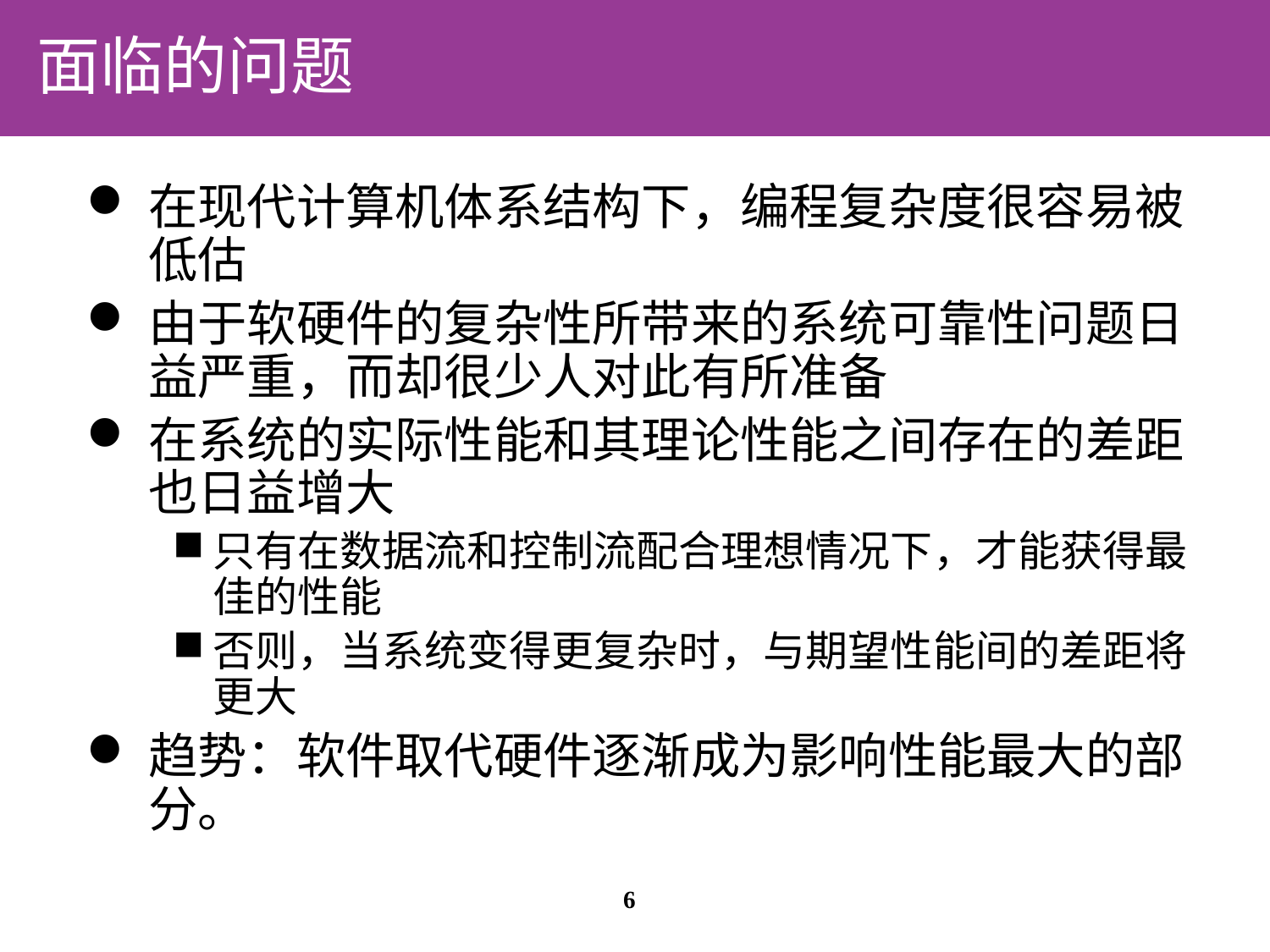

面临的问题
在现代计算机体系结构下，编程复杂度很容易被低估
由于软硬件的复杂性所带来的系统可靠性问题日益严重，而却很少人对此有所准备
在系统的实际性能和其理论性能之间存在的差距也日益增大
只有在数据流和控制流配合理想情况下，才能获得最佳的性能
否则，当系统变得更复杂时，与期望性能间的差距将更大
趋势：软件取代硬件逐渐成为影响性能最大的部分。

6